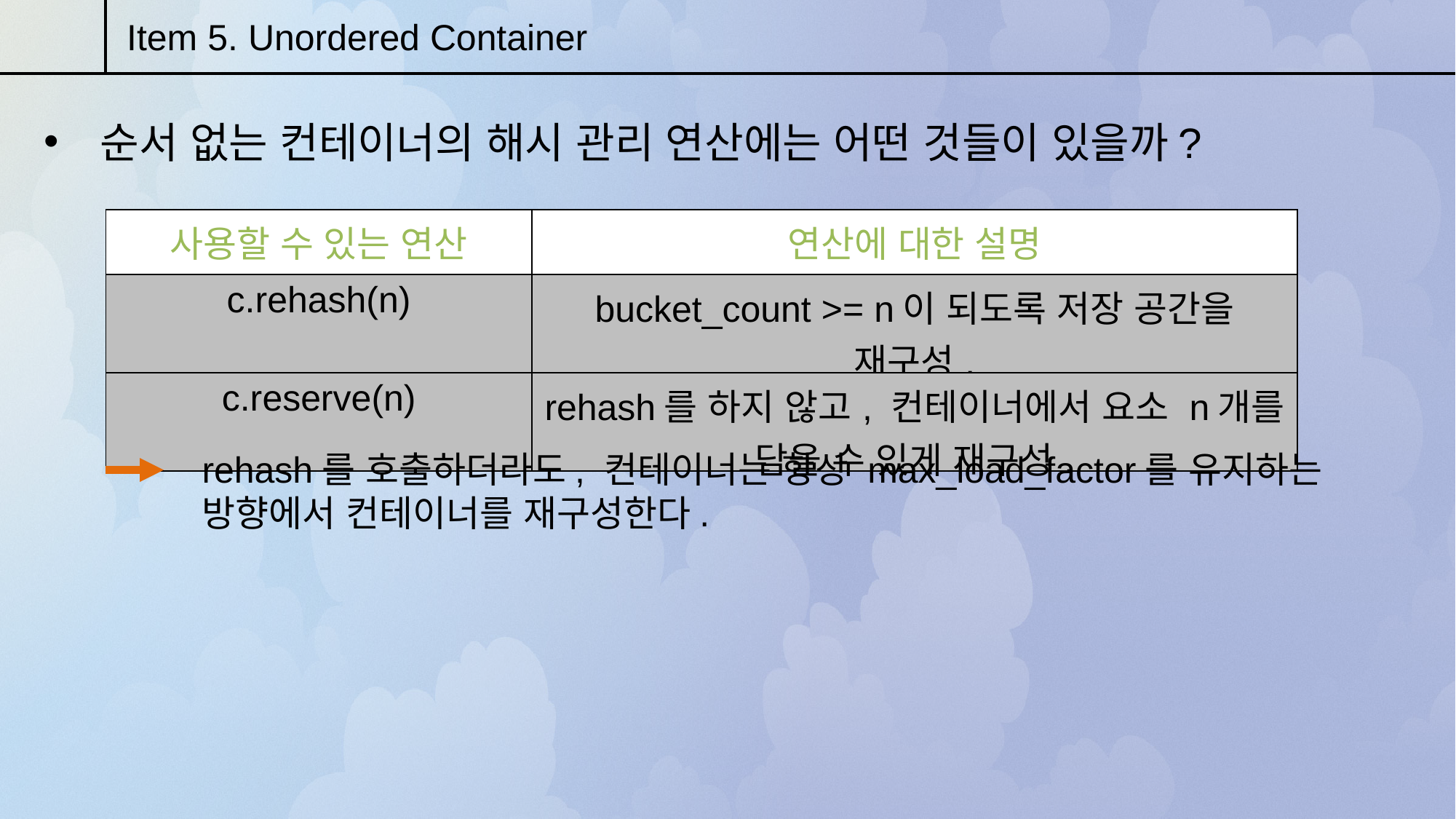

Item 5. Unordered Container
 순서 없는 컨테이너의 해시 관리 연산에는 어떤 것들이 있을까?
| 사용할 수 있는 연산 | 연산에 대한 설명 |
| --- | --- |
| c.rehash(n) | bucket\_count >= n이 되도록 저장 공간을 재구성. |
| c.reserve(n) | rehash를 하지 않고, 컨테이너에서 요소 n개를 담을 수 있게 재구성. |
rehash를 호출하더라도, 컨테이너는 항상 max_load_factor를 유지하는 방향에서 컨테이너를 재구성한다.